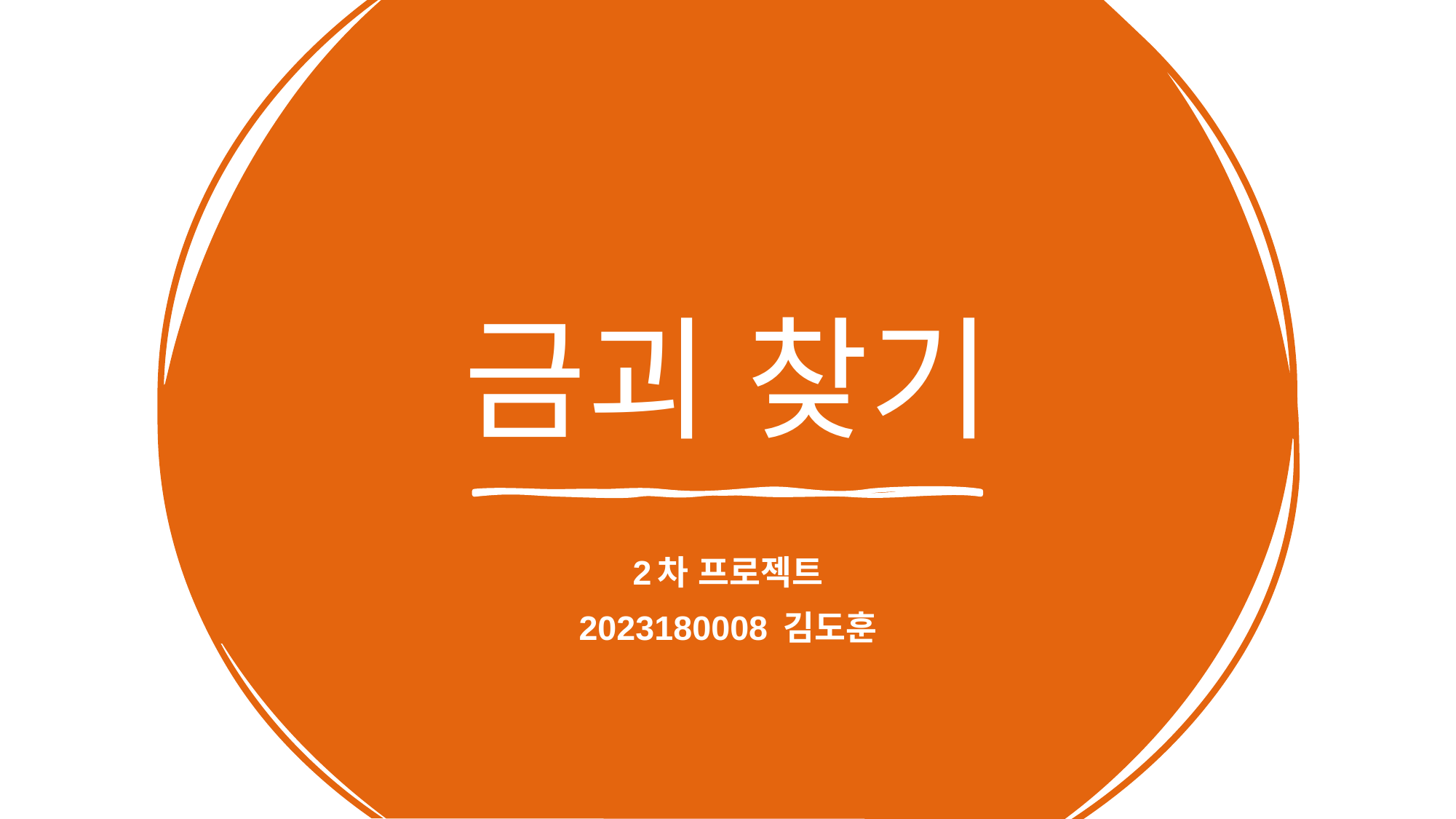

# 금괴 찾기
2차 프로젝트
2023180008 김도훈